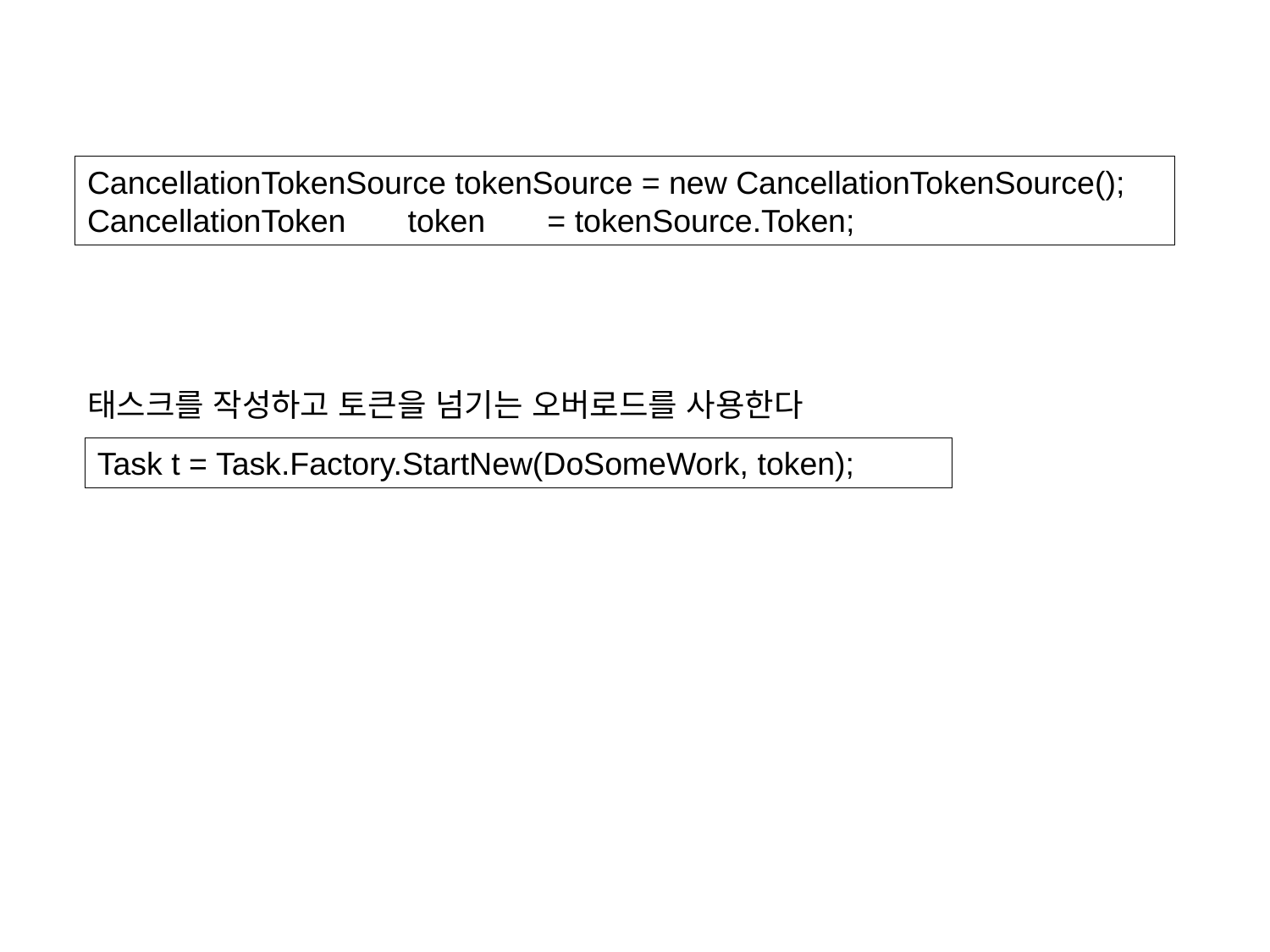

CancellationTokenSource tokenSource = new CancellationTokenSource();
CancellationToken       token       = tokenSource.Token;
태스크를 작성하고 토큰을 넘기는 오버로드를 사용한다
Task t = Task.Factory.StartNew(DoSomeWork, token);